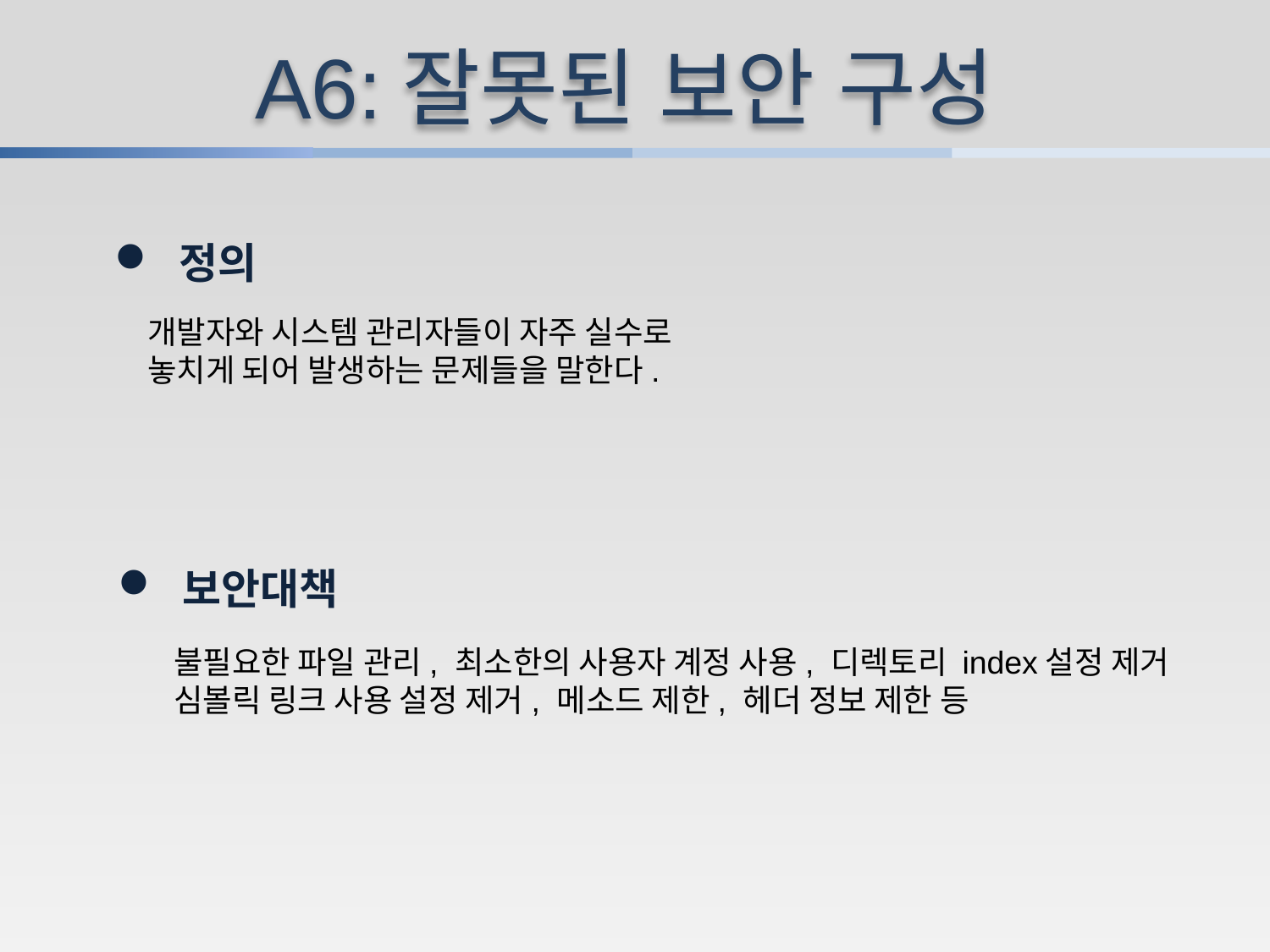

A6:잘못된 보안 구성

 정의
개발자와 시스템 관리자들이 자주 실수로
놓치게 되어 발생하는 문제들을 말한다.
 보안대책
불필요한 파일 관리, 최소한의 사용자 계정 사용, 디렉토리 index설정 제거
심볼릭 링크 사용 설정 제거, 메소드 제한, 헤더 정보 제한 등